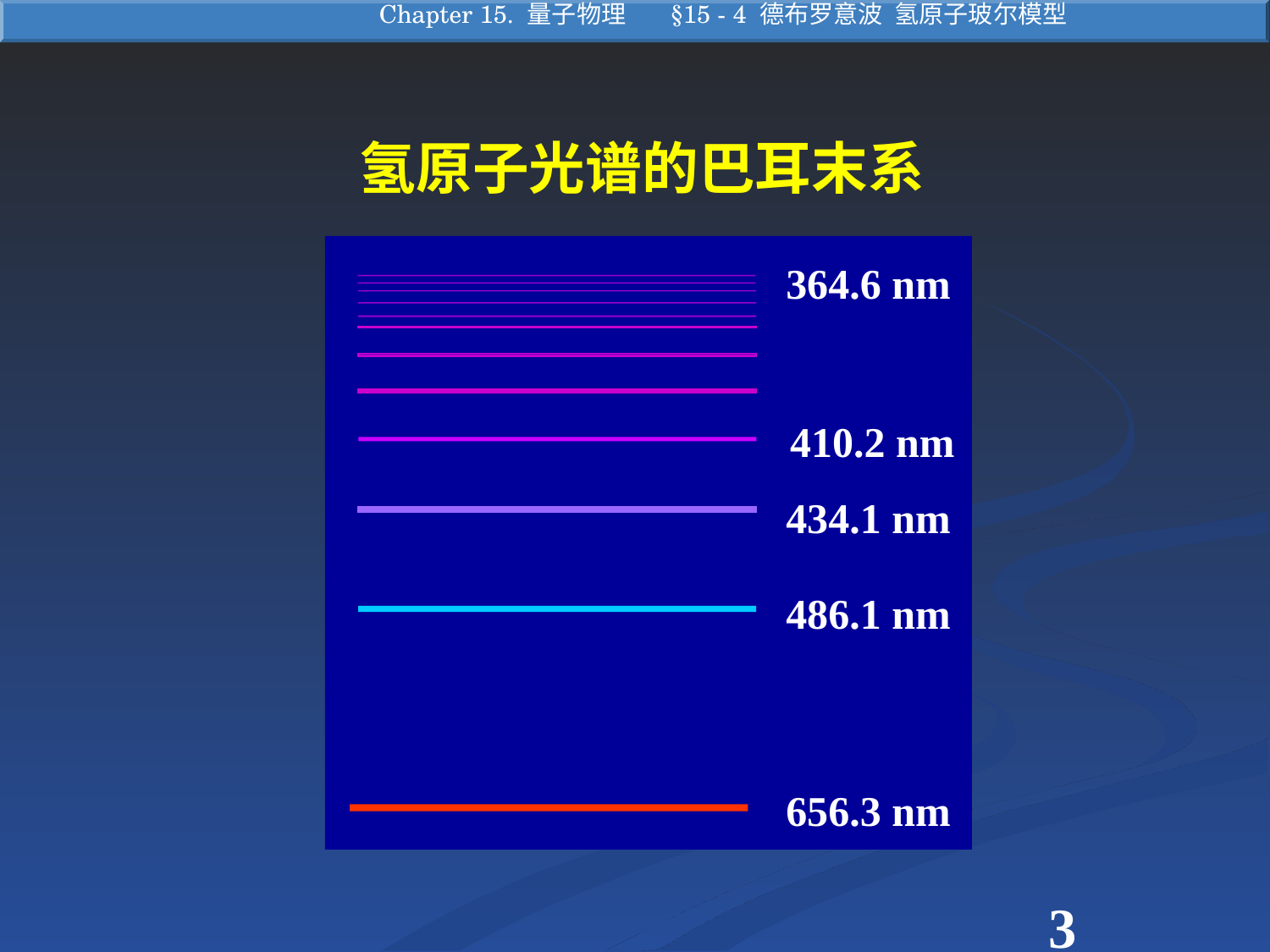

氢原子光谱的巴耳末系

364.6 nm

410.2 nm

434.1 nm

486.1 nm

656.3 nm

3